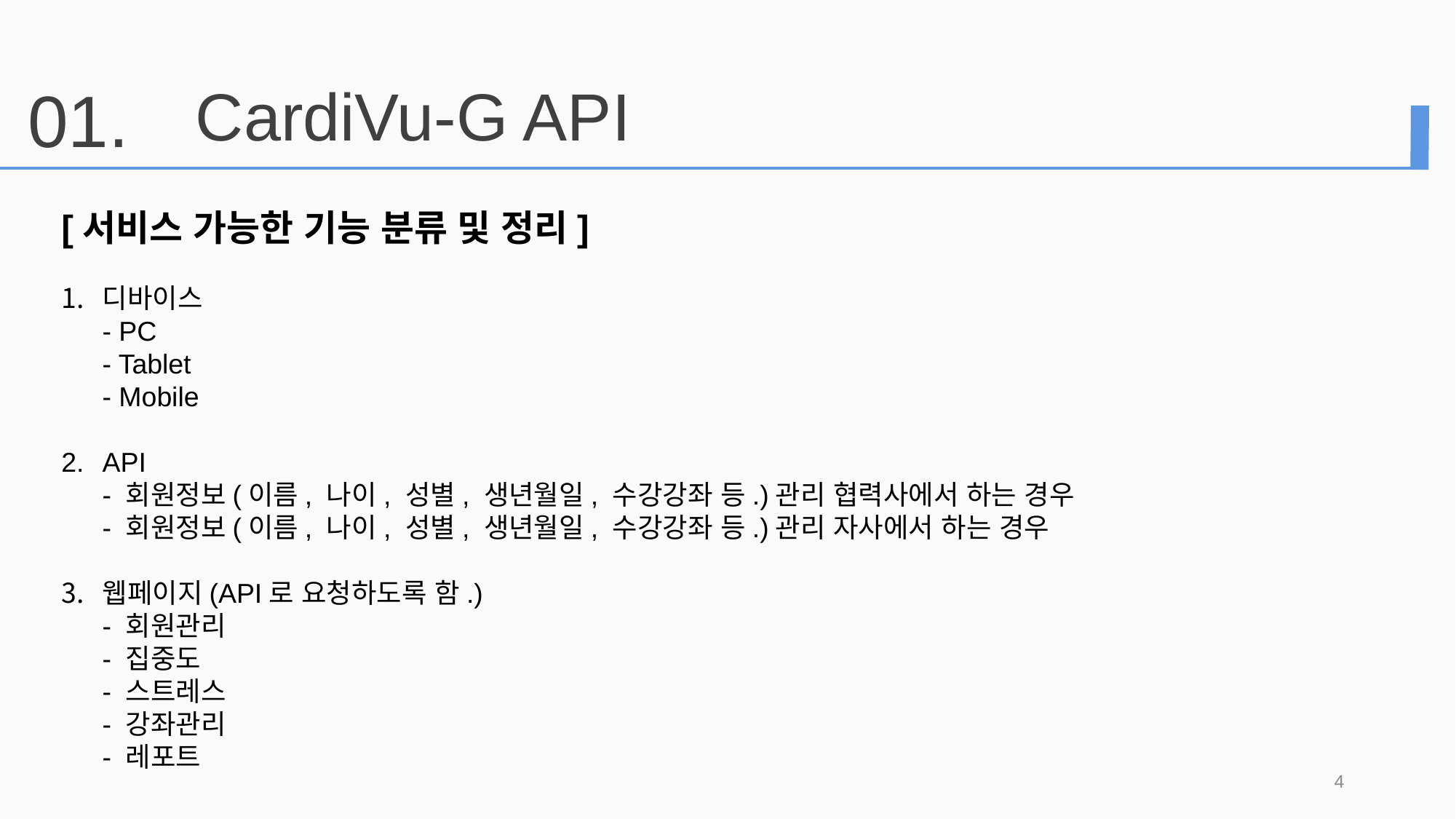

CardiVu-G API
01.
[서비스 가능한 기능 분류 및 정리]

디바이스
- PC
- Tablet
- Mobile

API
- 회원정보(이름, 나이, 성별, 생년월일, 수강강좌 등.)관리 협력사에서 하는 경우
- 회원정보(이름, 나이, 성별, 생년월일, 수강강좌 등.)관리 자사에서 하는 경우

웹페이지(API로 요청하도록 함.)
- 회원관리
- 집중도
- 스트레스
- 강좌관리
- 레포트
4